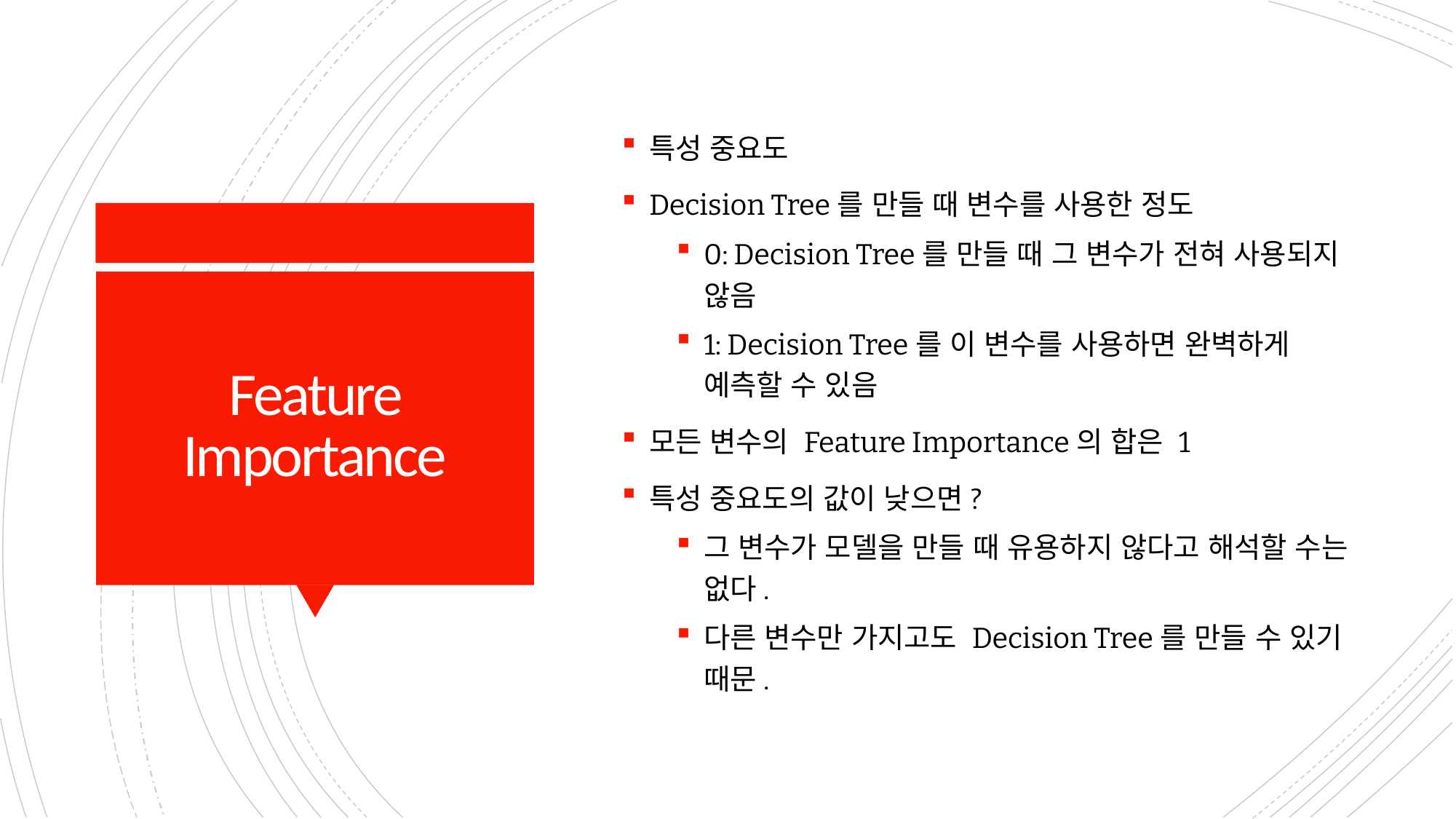

특성 중요도
Decision Tree를 만들 때 변수를 사용한 정도
0: Decision Tree를 만들 때 그 변수가 전혀 사용되지 않음
1: Decision Tree를 이 변수를 사용하면 완벽하게 예측할 수 있음
모든 변수의 Feature Importance의 합은 1
특성 중요도의 값이 낮으면?
그 변수가 모델을 만들 때 유용하지 않다고 해석할 수는 없다.
다른 변수만 가지고도 Decision Tree를 만들 수 있기 때문.
# Feature Importance